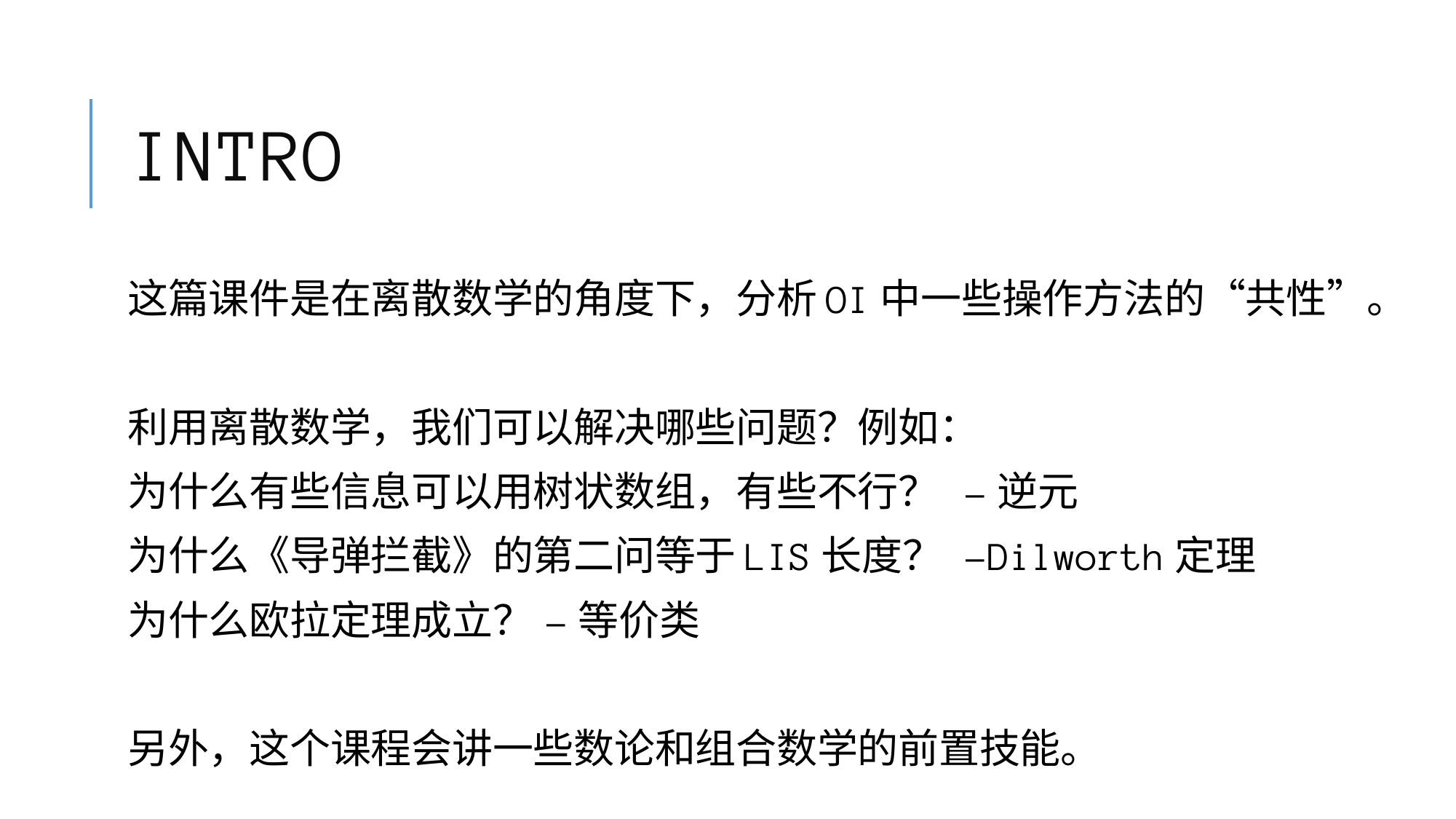

# intro
这篇课件是在离散数学的角度下，分析OI中一些操作方法的“共性”。

利用离散数学，我们可以解决哪些问题？例如：
为什么有些信息可以用树状数组，有些不行？ 		-逆元
为什么《导弹拦截》的第二问等于LIS长度？		-Dilworth定理
为什么欧拉定理成立？						-等价类

另外，这个课程会讲一些数论和组合数学的前置技能。